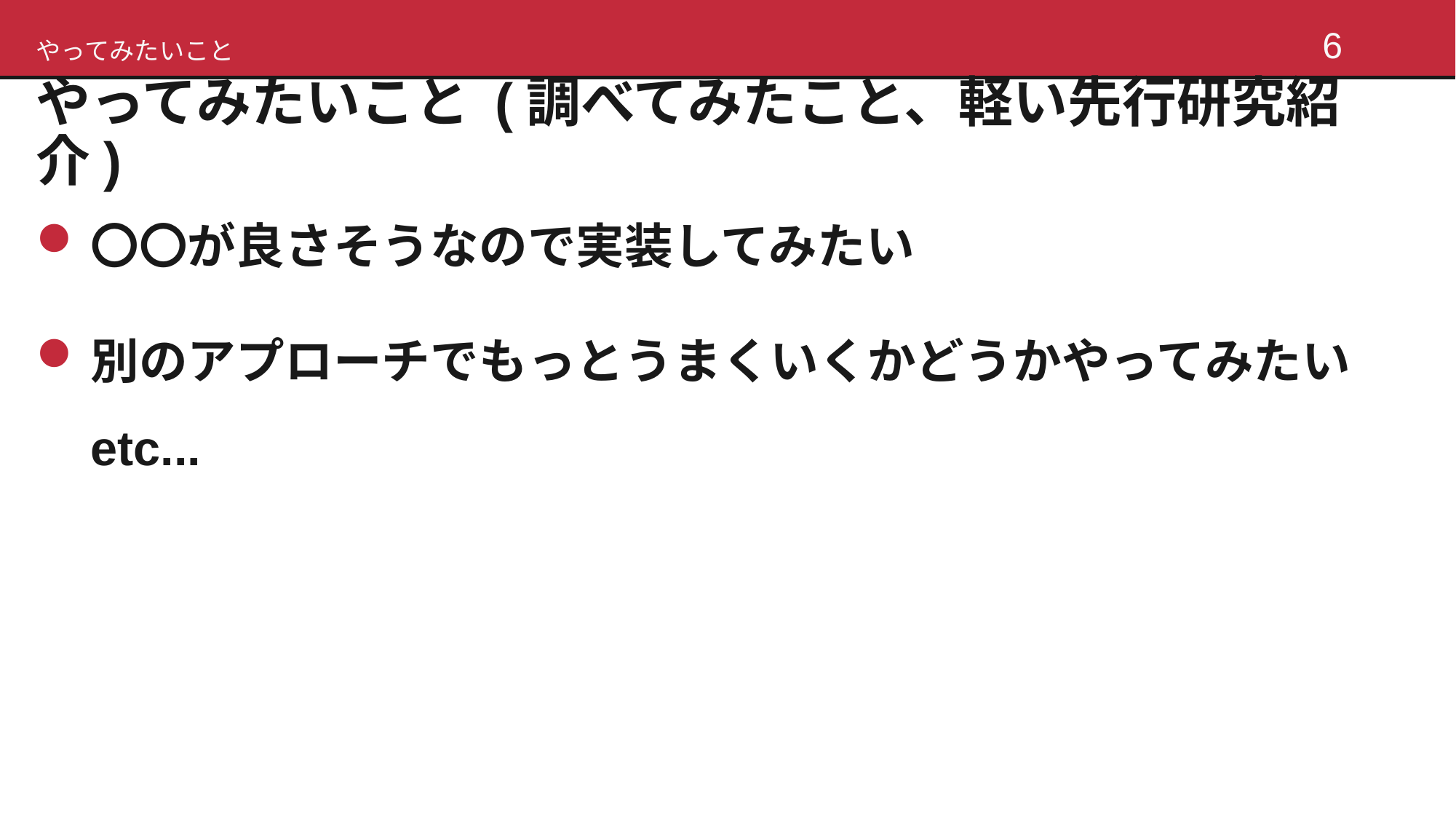

やってみたいこと
# やってみたいこと (調べてみたこと、軽い先行研究紹介)
〇〇が良さそうなので実装してみたい
別のアプローチでもっとうまくいくかどうかやってみたいetc...